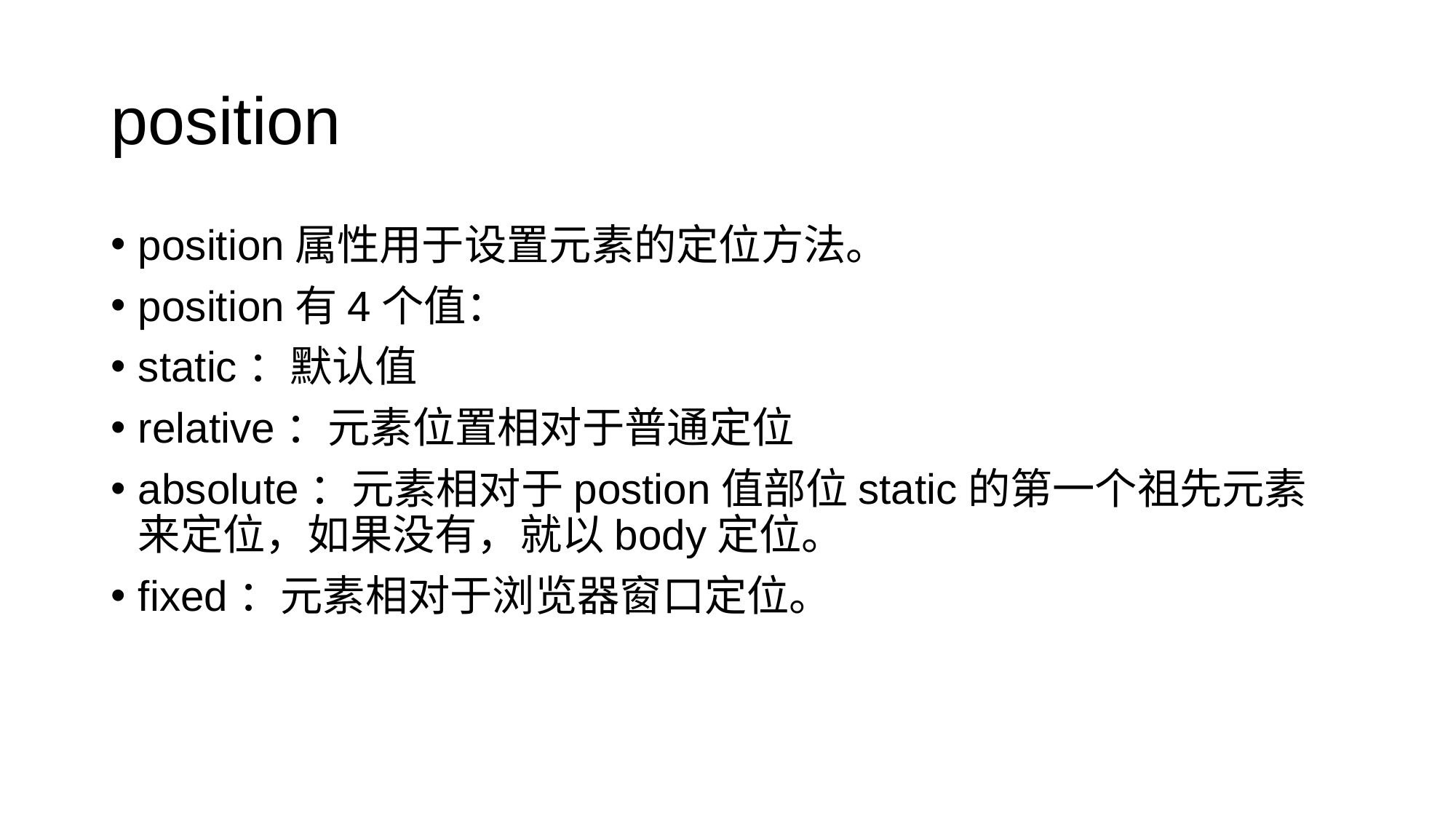

# position
position属性用于设置元素的定位方法。
position有4个值：
static：默认值
relative：元素位置相对于普通定位
absolute：元素相对于postion值部位static的第一个祖先元素来定位，如果没有，就以body定位。
fixed：元素相对于浏览器窗口定位。